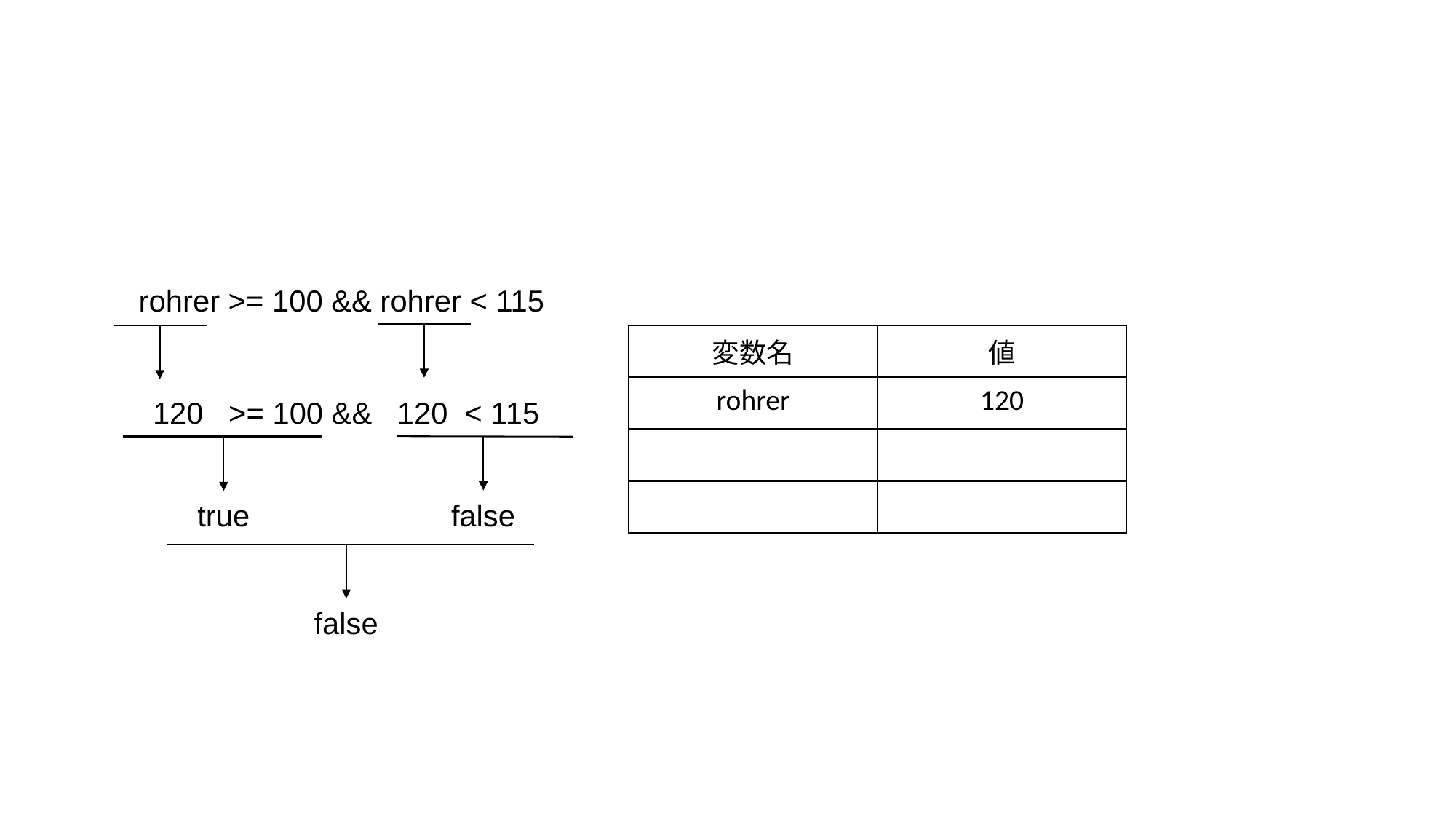

#
rohrer >= 100 && rohrer < 115
| 変数名 | 値 |
| --- | --- |
| rohrer | 120 |
|  |  |
|  |  |
120   >= 100 &&   120  < 115
true
false
false